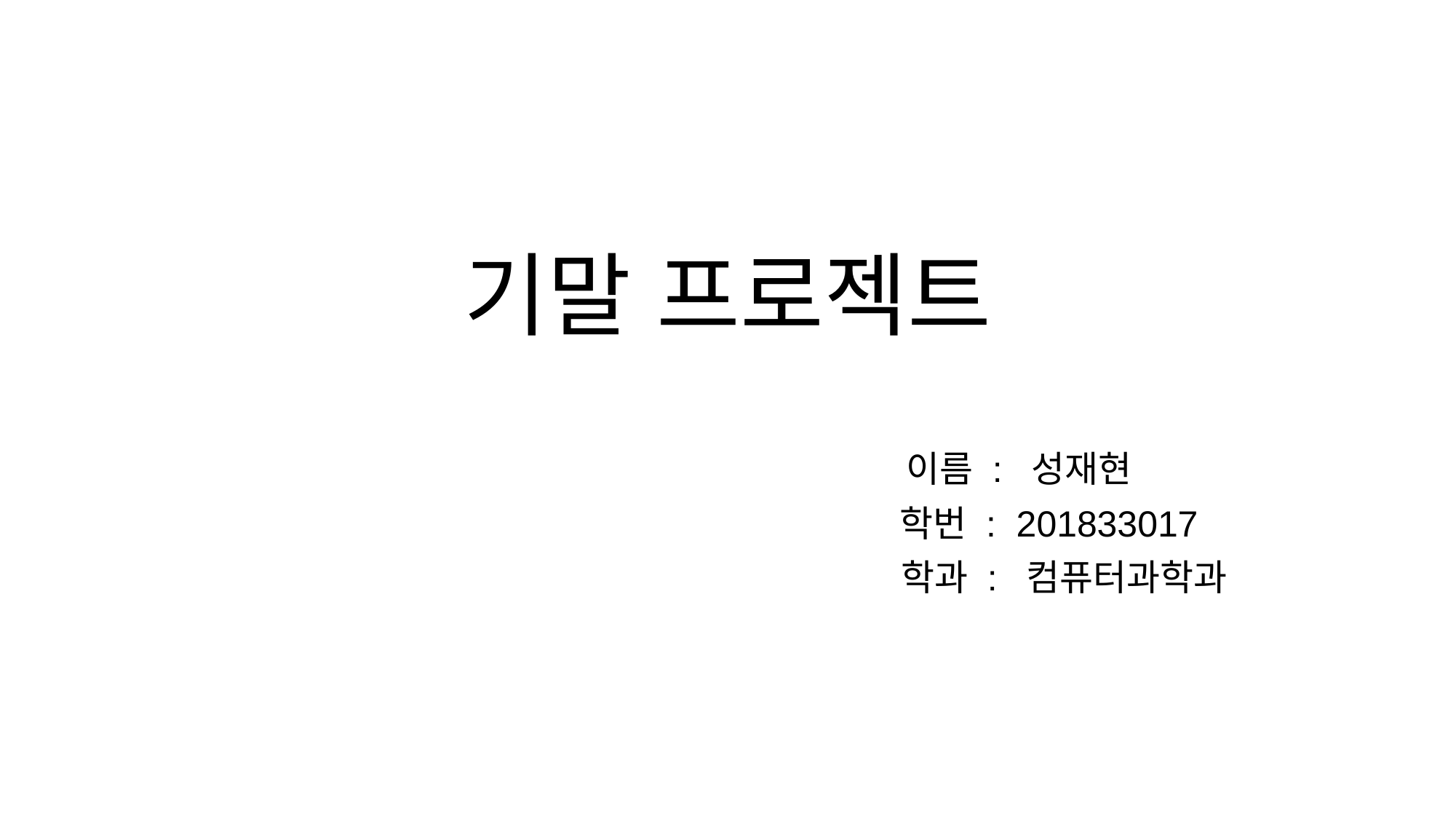

# 기말 프로젝트
이름 :  성재현
     학번 :  201833017
        학과 :  컴퓨터과학과